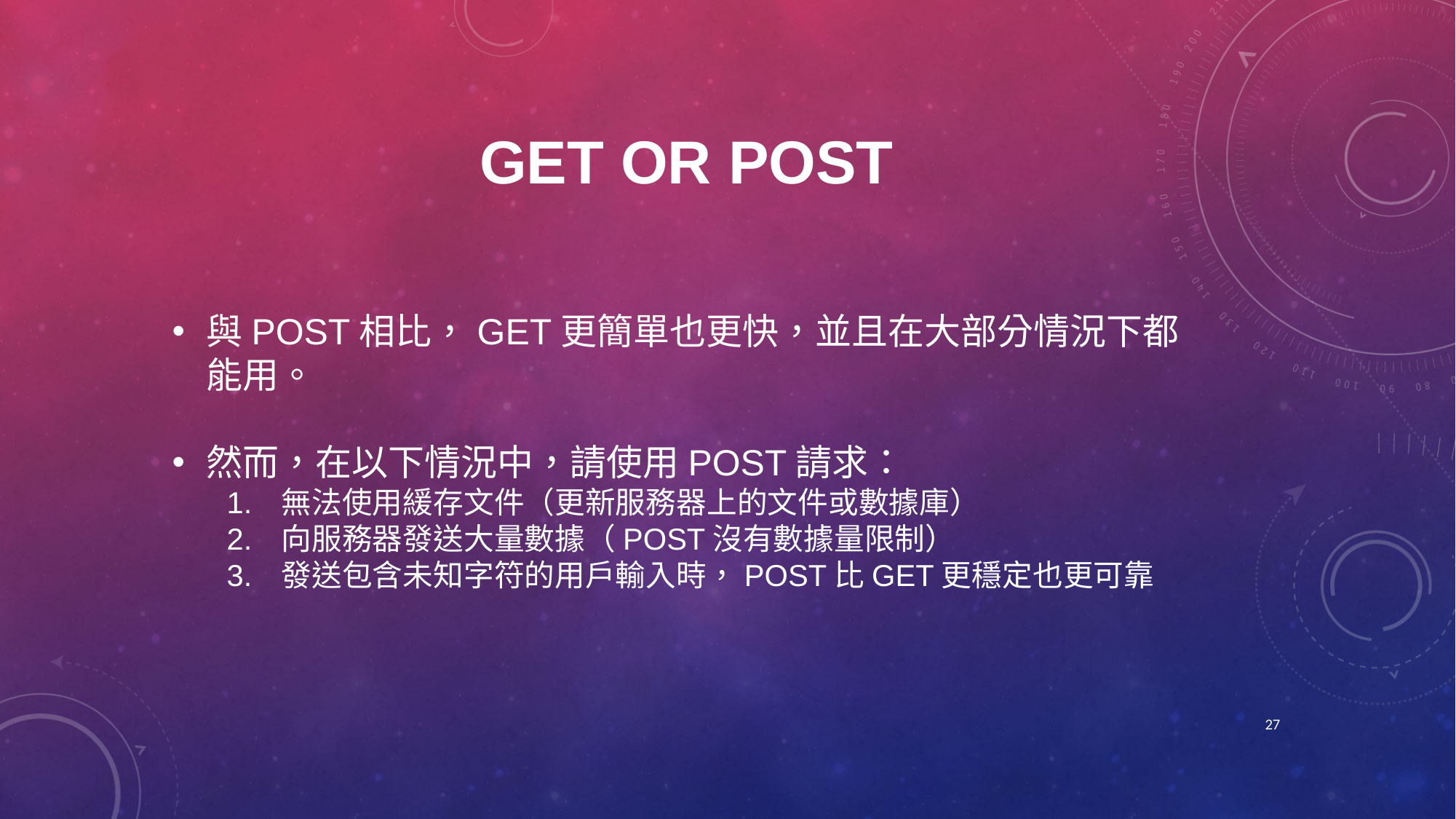

# GET or POST
與POST相比，GET更簡單也更快，並且在大部分情況下都能用。

然而，在以下情況中，請使用POST請求：
無法使用緩存文件（更新服務器上的文件或數據庫）
向服務器發送大量數據（POST沒有數據量限制）
發送包含未知字符的用戶輸入時，POST比GET更穩定也更可靠
27